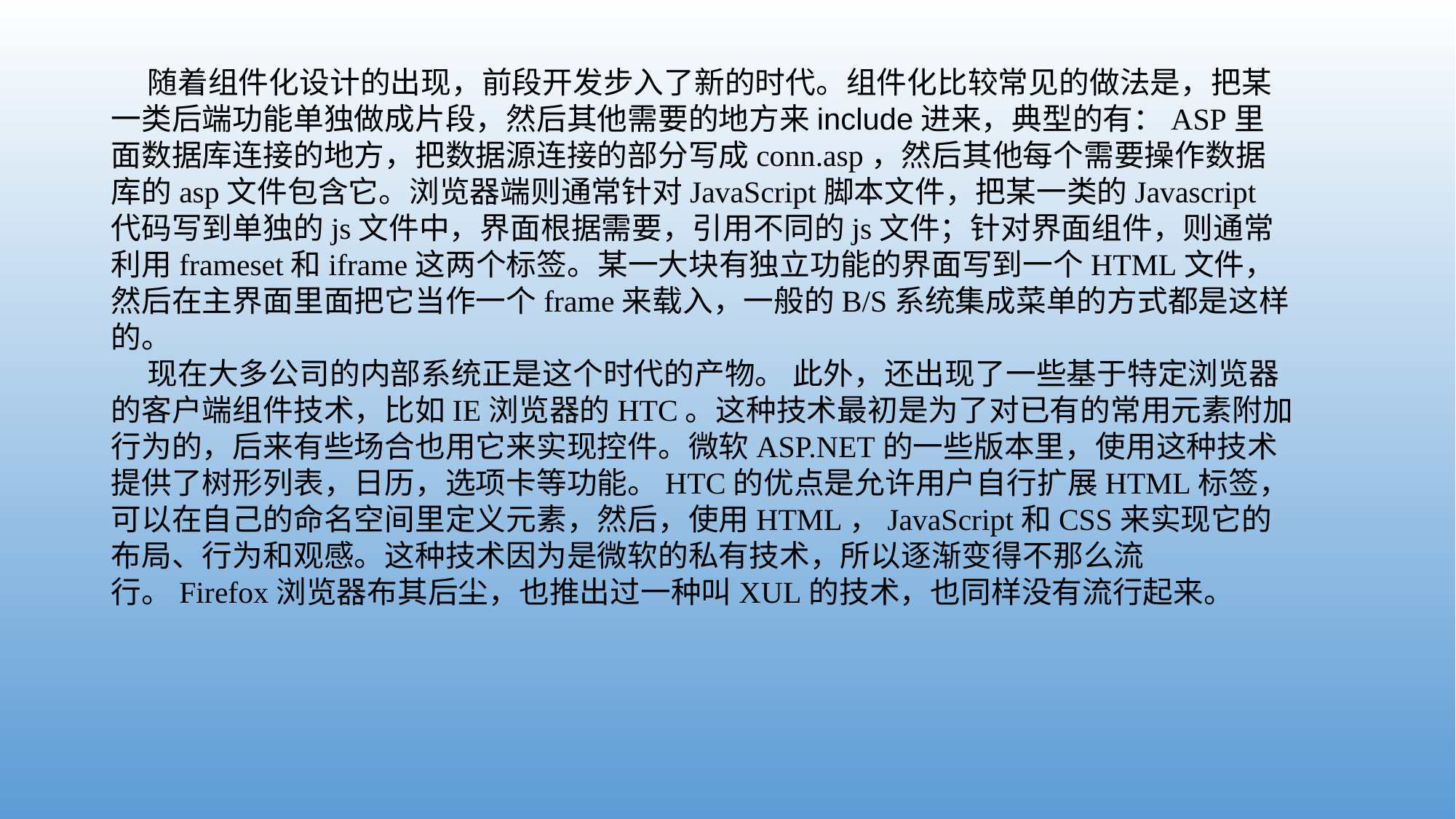

随着组件化设计的出现，前段开发步入了新的时代。组件化比较常见的做法是，把某一类后端功能单独做成片段，然后其他需要的地方来include进来，典型的有：ASP里面数据库连接的地方，把数据源连接的部分写成conn.asp，然后其他每个需要操作数据库的asp文件包含它。浏览器端则通常针对JavaScript脚本文件，把某一类的Javascript代码写到单独的js文件中，界面根据需要，引用不同的js文件；针对界面组件，则通常利用frameset和iframe这两个标签。某一大块有独立功能的界面写到一个HTML文件，然后在主界面里面把它当作一个frame来载入，一般的B/S系统集成菜单的方式都是这样的。
现在大多公司的内部系统正是这个时代的产物。 此外，还出现了一些基于特定浏览器的客户端组件技术，比如IE浏览器的HTC。这种技术最初是为了对已有的常用元素附加行为的，后来有些场合也用它来实现控件。微软ASP.NET的一些版本里，使用这种技术提供了树形列表，日历，选项卡等功能。HTC的优点是允许用户自行扩展HTML标签，可以在自己的命名空间里定义元素，然后，使用HTML，JavaScript和CSS来实现它的布局、行为和观感。这种技术因为是微软的私有技术，所以逐渐变得不那么流行。Firefox浏览器布其后尘，也推出过一种叫XUL的技术，也同样没有流行起来。